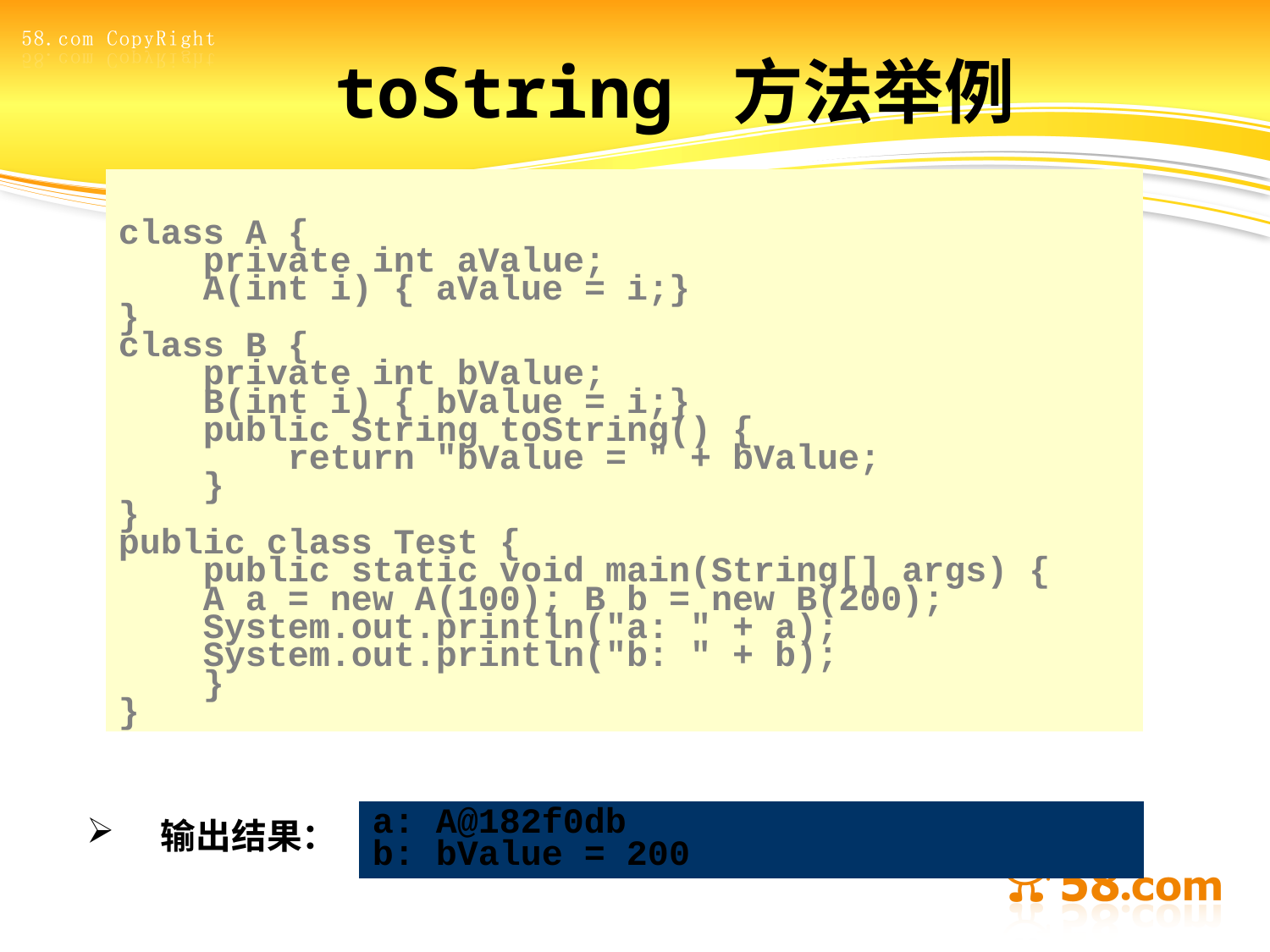

toString 方法举例

class A {
    private int aValue;
    A(int i) { aValue = i;}
}
class B {
    private int bValue;
    B(int i) { bValue = i;}
    public String toString() {
        return "bValue = " + bValue;
    }
}
public class Test {
    public static void main(String[] args) {
    A a = new A(100); B b = new B(200);
    System.out.println("a: " + a);
    System.out.println("b: " + b);
    }
}
a: A@182f0db
b: bValue = 200
输出结果：